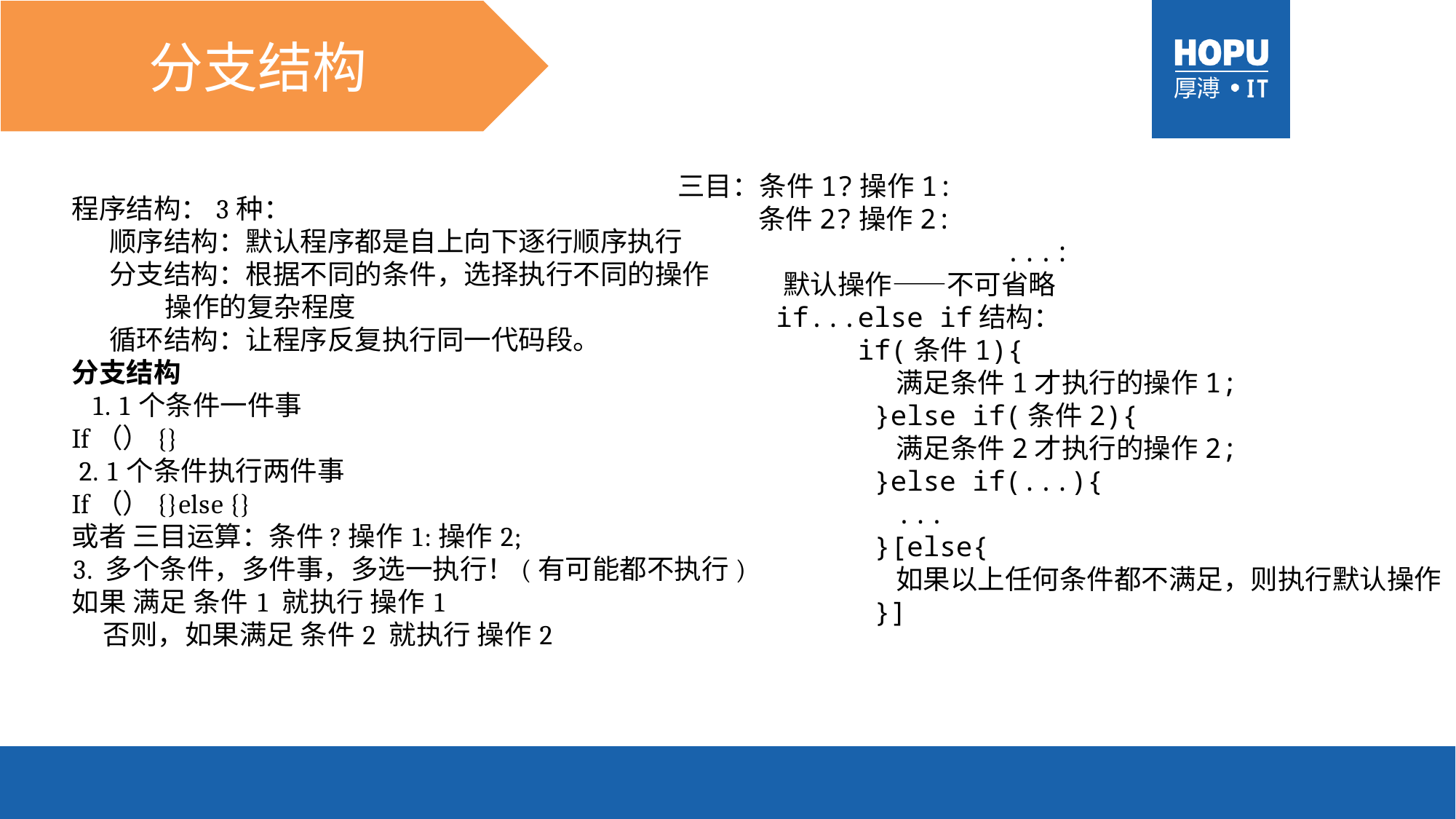

分支结构
三目：条件1?操作1:
            条件2?操作2:
                    ...:
                默认操作――不可省略
      if...else if结构：
           if(条件1){
		满足条件1才执行的操作1;
            }else if(条件2){
		满足条件2才执行的操作2;
            }else if(...){
		...
            }[else{
 		如果以上任何条件都不满足，则执行默认操作
            }]
程序结构：3种：
     顺序结构：默认程序都是自上向下逐行顺序执行
     分支结构：根据不同的条件，选择执行不同的操作
              操作的复杂程度
     循环结构：让程序反复执行同一代码段。
分支结构
   1. 1个条件一件事
If（）{}
 2. 1个条件执行两件事
If（）{}else {}
或者 三目运算：条件?操作1:操作2;
3. 多个条件，多件事，多选一执行！(有可能都不执行)
如果 满足 条件1 就执行 操作1
    否则，如果满足 条件2 就执行 操作2